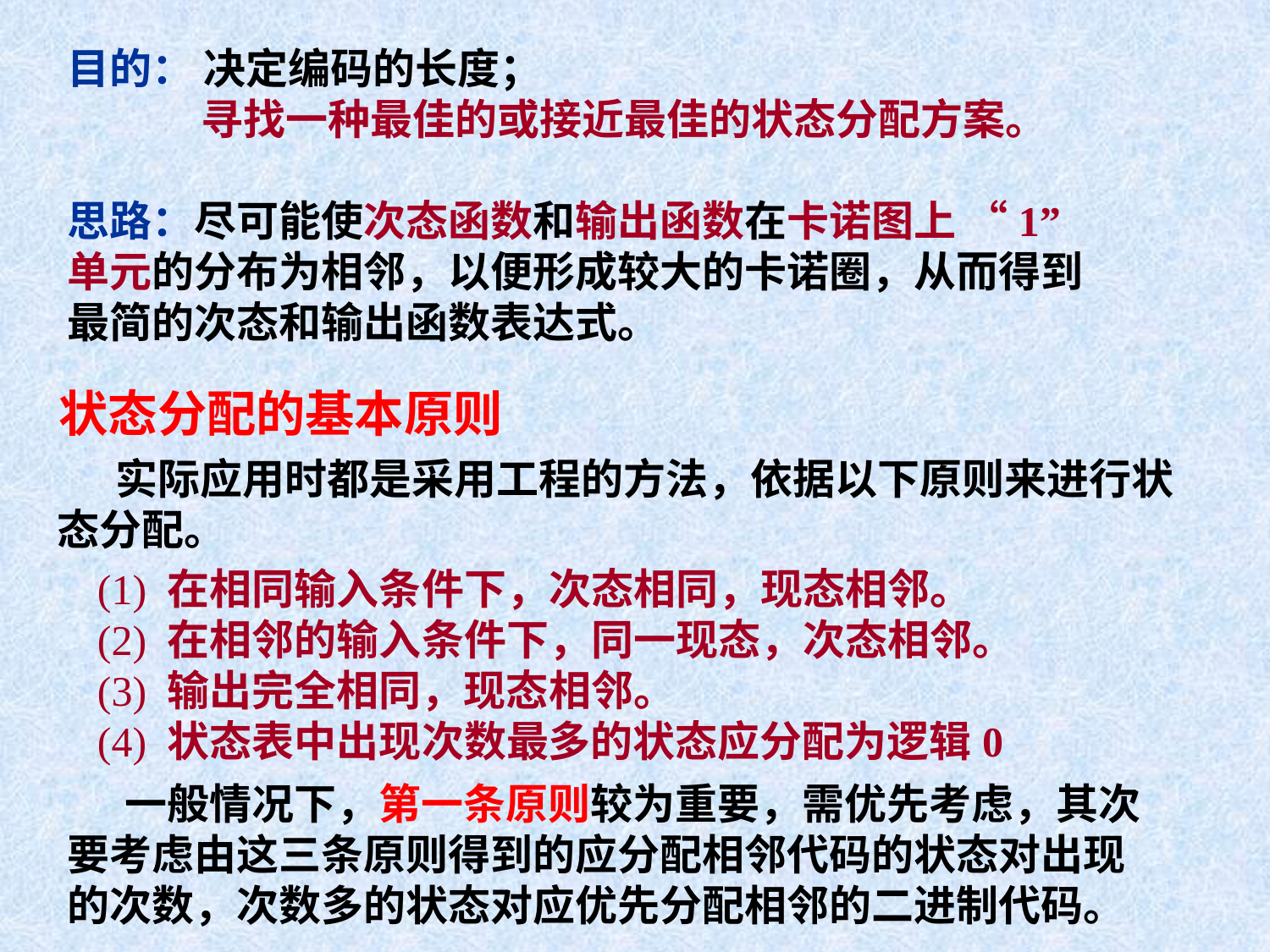

目的： 决定编码的长度；
             寻找一种最佳的或接近最佳的状态分配方案。

思路：尽可能使次态函数和输出函数在卡诺图上 “1” 单元的分布为相邻，以便形成较大的卡诺圈，从而得到最简的次态和输出函数表达式。
状态分配的基本原则
     实际应用时都是采用工程的方法，依据以下原则来进行状态分配。
(1) 在相同输入条件下，次态相同，现态相邻。
(2) 在相邻的输入条件下，同一现态，次态相邻。
(3) 输出完全相同，现态相邻。
(4) 状态表中出现次数最多的状态应分配为逻辑0
     一般情况下，第一条原则较为重要，需优先考虑，其次要考虑由这三条原则得到的应分配相邻代码的状态对出现的次数，次数多的状态对应优先分配相邻的二进制代码。